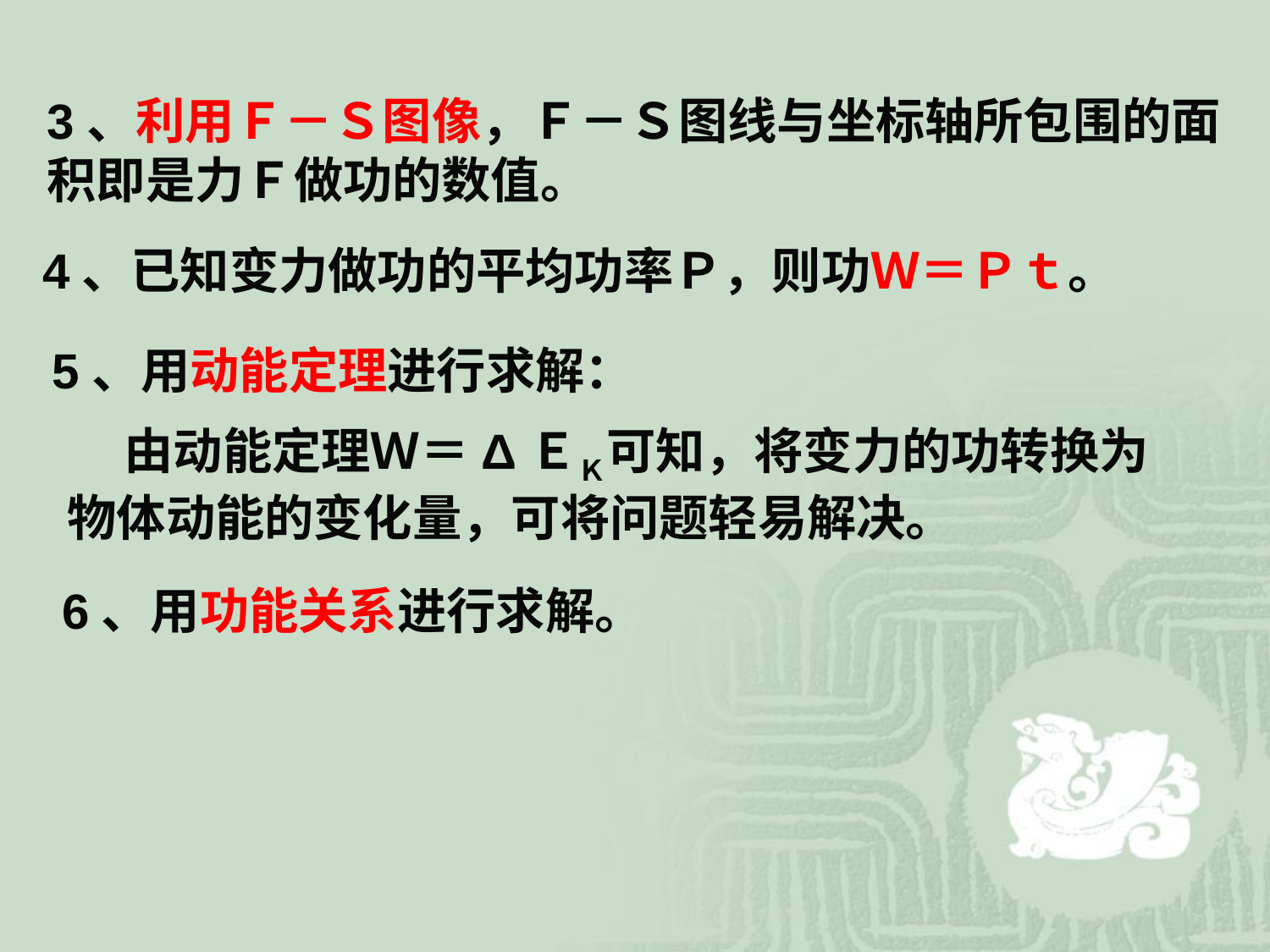

3、利用Ｆ－Ｓ图像，Ｆ－Ｓ图线与坐标轴所包围的面积即是力Ｆ做功的数值。
4、已知变力做功的平均功率Ｐ，则功Ｗ＝Ｐｔ。
5、用动能定理进行求解：
    由动能定理Ｗ＝ΔＥＫ可知，将变力的功转换为物体动能的变化量，可将问题轻易解决。
6、用功能关系进行求解。